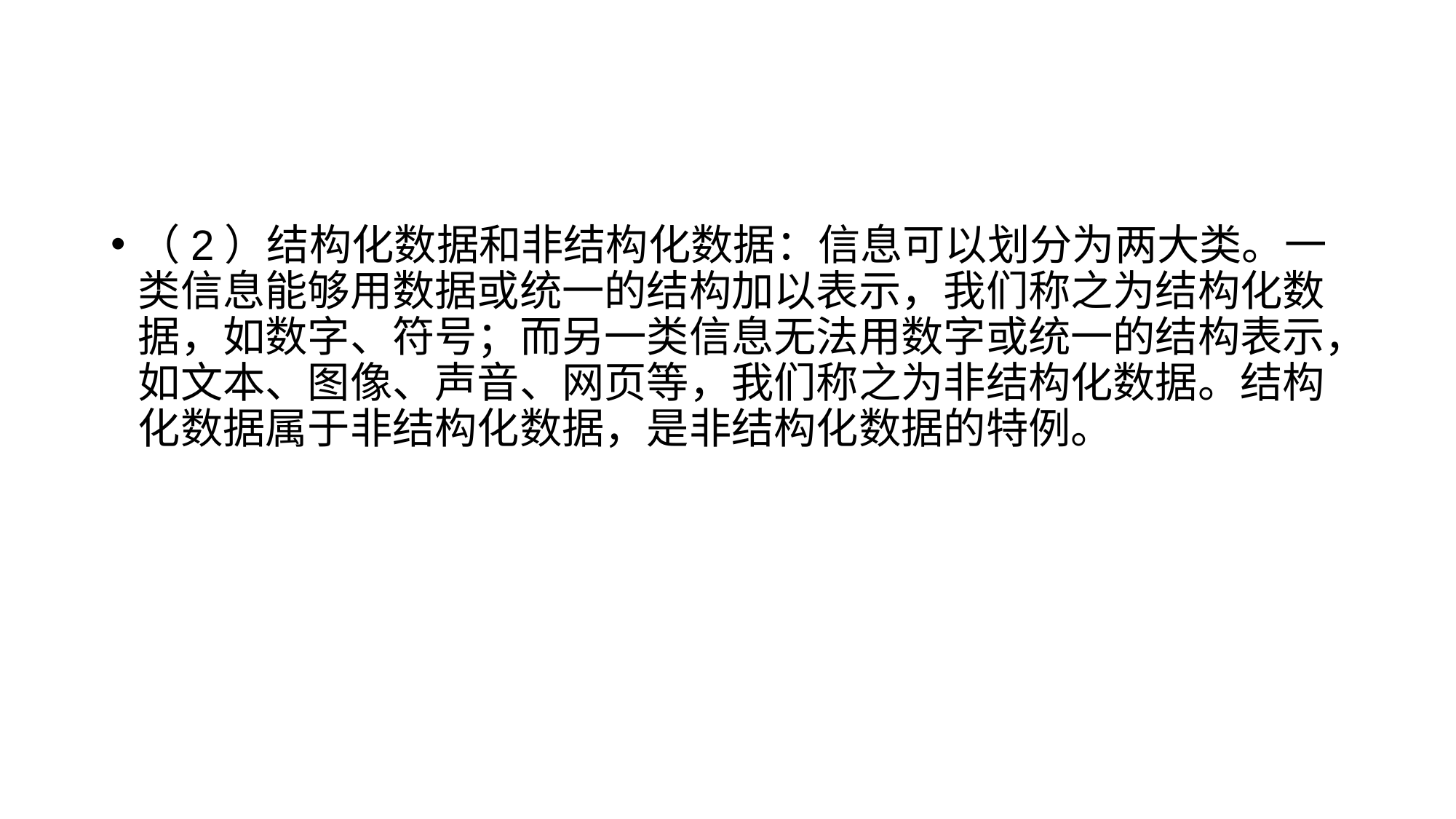

#
（2）结构化数据和非结构化数据：信息可以划分为两大类。一类信息能够用数据或统一的结构加以表示，我们称之为结构化数据，如数字、符号；而另一类信息无法用数字或统一的结构表示，如文本、图像、声音、网页等，我们称之为非结构化数据。结构化数据属于非结构化数据，是非结构化数据的特例。